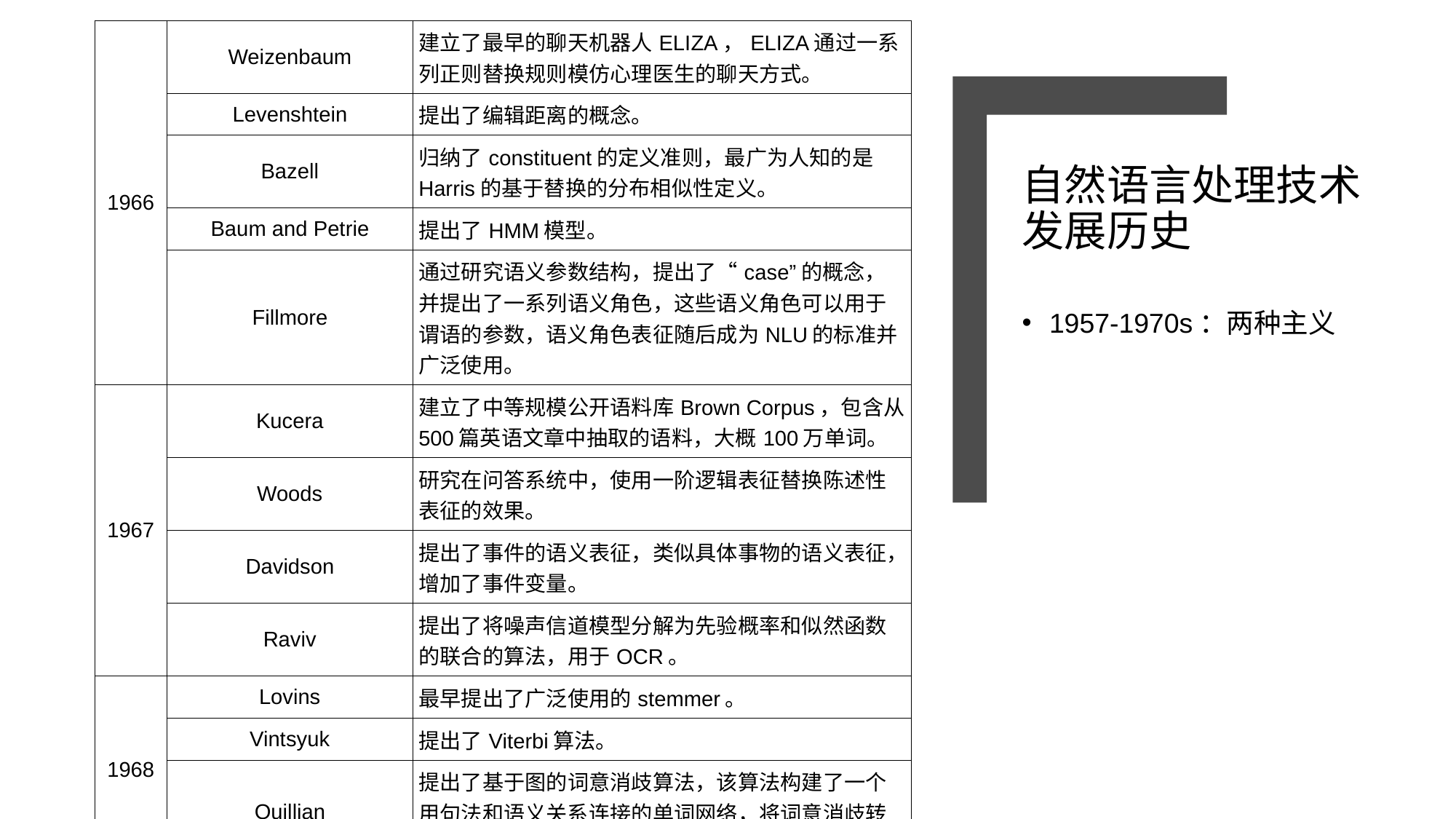

| 1966 | Weizenbaum | 建立了最早的聊天机器人ELIZA，ELIZA通过一系列正则替换规则模仿心理医生的聊天方式。 |
| --- | --- | --- |
|  | Levenshtein | 提出了编辑距离的概念。 |
|  | Bazell | 归纳了constituent的定义准则，最广为人知的是Harris的基于替换的分布相似性定义。 |
|  | Baum and Petrie | 提出了HMM模型。 |
|  | Fillmore | 通过研究语义参数结构，提出了“case”的概念，并提出了一系列语义角色，这些语义角色可以用于谓语的参数，语义角色表征随后成为NLU的标准并广泛使用。 |
| 1967 | Kucera | 建立了中等规模公开语料库Brown Corpus，包含从500篇英语文章中抽取的语料，大概100万单词。 |
|  | Woods | 研究在问答系统中，使用一阶逻辑表征替换陈述性表征的效果。 |
|  | Davidson | 提出了事件的语义表征，类似具体事物的语义表征，增加了事件变量。 |
|  | Raviv | 提出了将噪声信道模型分解为先验概率和似然函数的联合的算法，用于OCR。 |
| 1968 | Lovins | 最早提出了广泛使用的stemmer。 |
|  | Vintsyuk | 提出了Viterbi算法。 |
|  | Quillian | 提出了基于图的词意消歧算法，该算法构建了一个用句法和语义关系连接的单词网络，将词意消歧转化为最短路径搜索。 |
| 1969 | Minsky and Papert | 提出单层感知机无法解决异或问题，导致神经网络的研究在未来二十年几乎无人问津。 |

# 自然语言处理技术发展历史
1957-1970s：两种主义